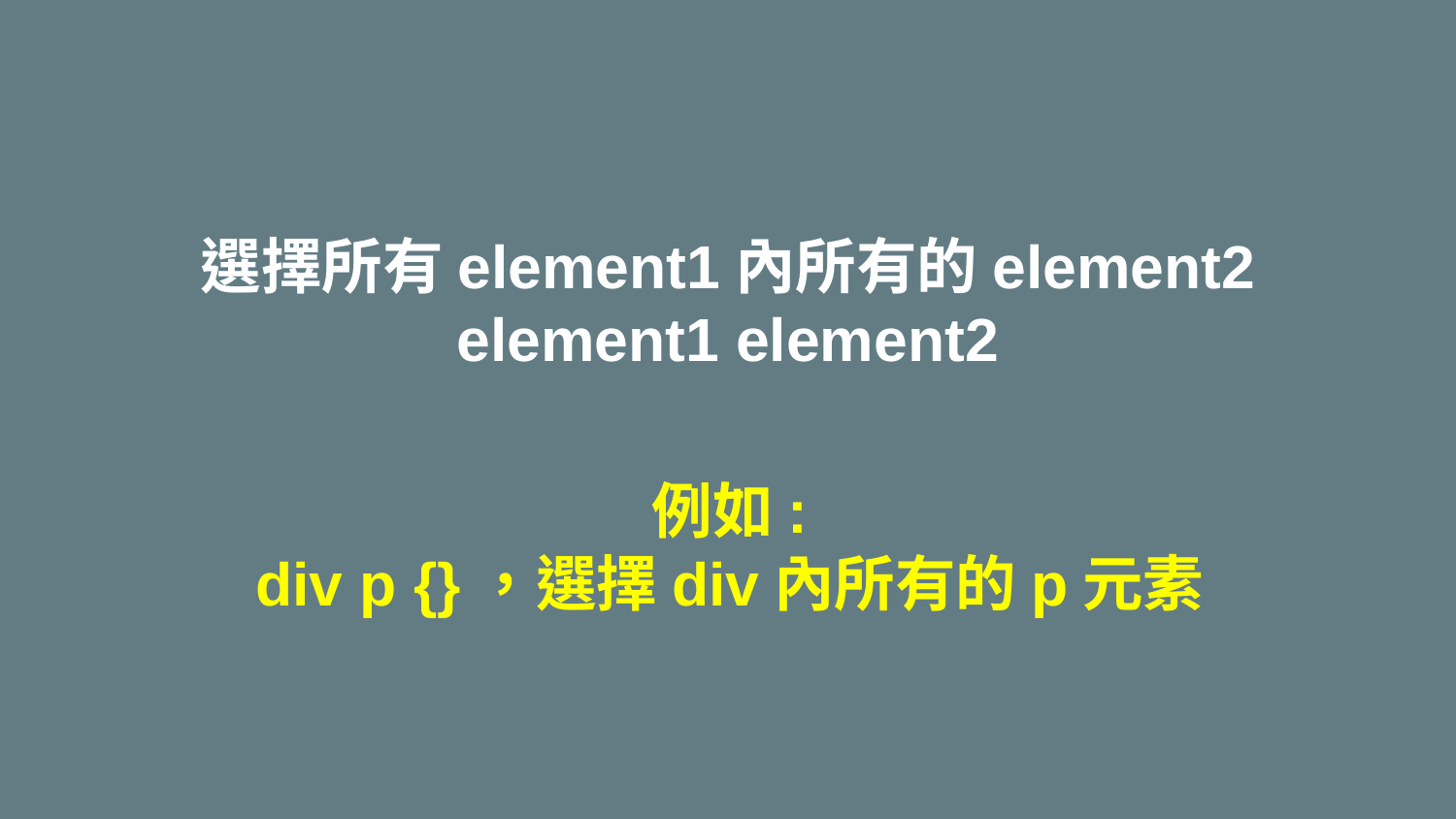

# 選擇所有element1內所有的element2 element1 element2
例如:
div p {}，選擇div內所有的p元素